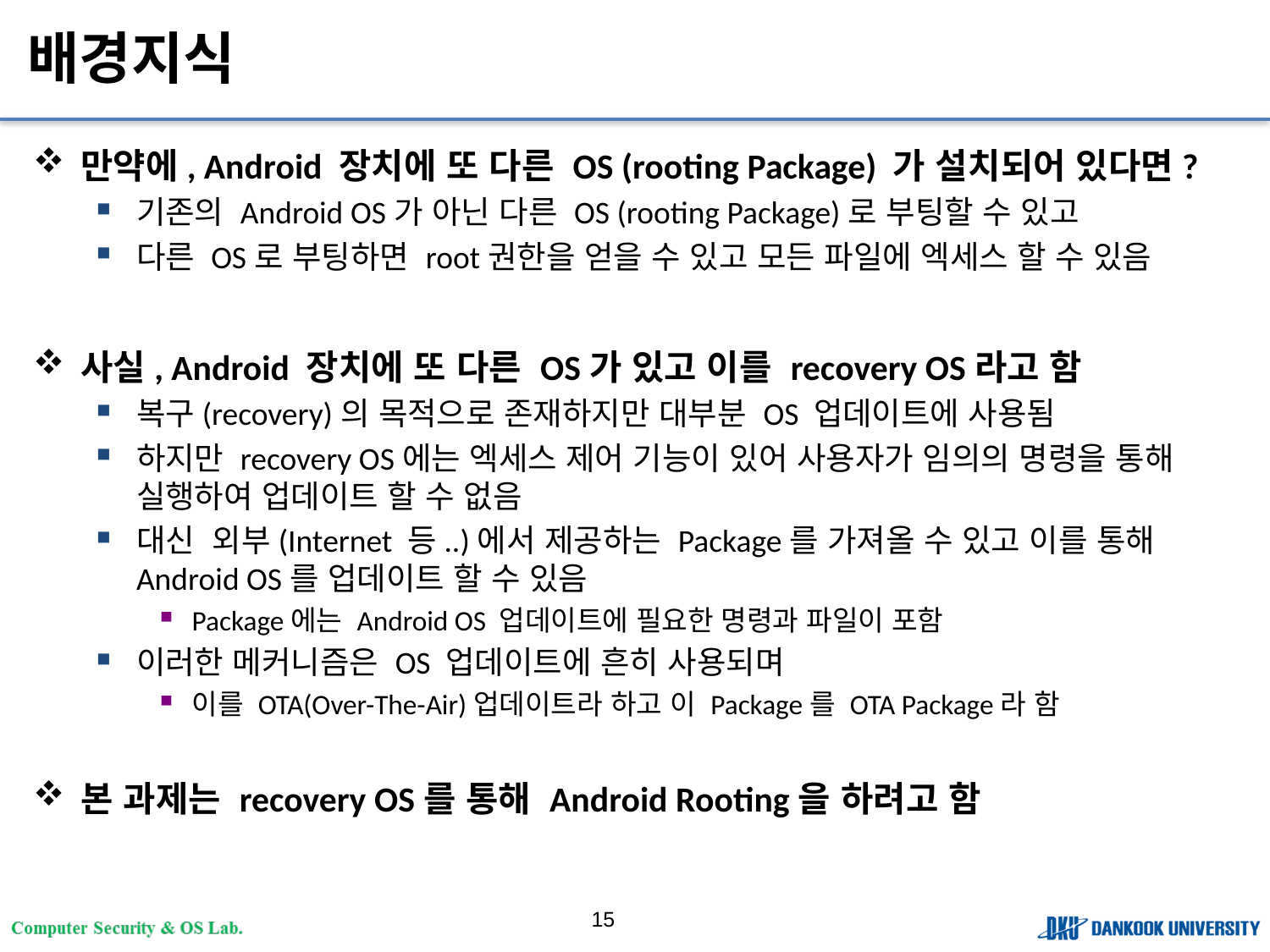

# 배경지식
만약에, Android 장치에 또 다른 OS (rooting Package) 가 설치되어 있다면?
기존의 Android OS가 아닌 다른 OS (rooting Package)로 부팅할 수 있고
다른 OS로 부팅하면 root권한을 얻을 수 있고 모든 파일에 엑세스 할 수 있음

사실, Android 장치에 또 다른 OS가 있고 이를 recovery OS라고 함
복구(recovery)의 목적으로 존재하지만 대부분 OS 업데이트에 사용됨
하지만 recovery OS에는 엑세스 제어 기능이 있어 사용자가 임의의 명령을 통해 실행하여 업데이트 할 수 없음
대신  외부(Internet 등..)에서 제공하는 Package를 가져올 수 있고 이를 통해 Android OS를 업데이트 할 수 있음
Package에는 Android OS 업데이트에 필요한 명령과 파일이 포함
이러한 메커니즘은 OS 업데이트에 흔히 사용되며
이를 OTA(Over-The-Air)업데이트라 하고 이 Package를 OTA Package라 함

본 과제는 recovery OS를 통해 Android Rooting을 하려고 함
15